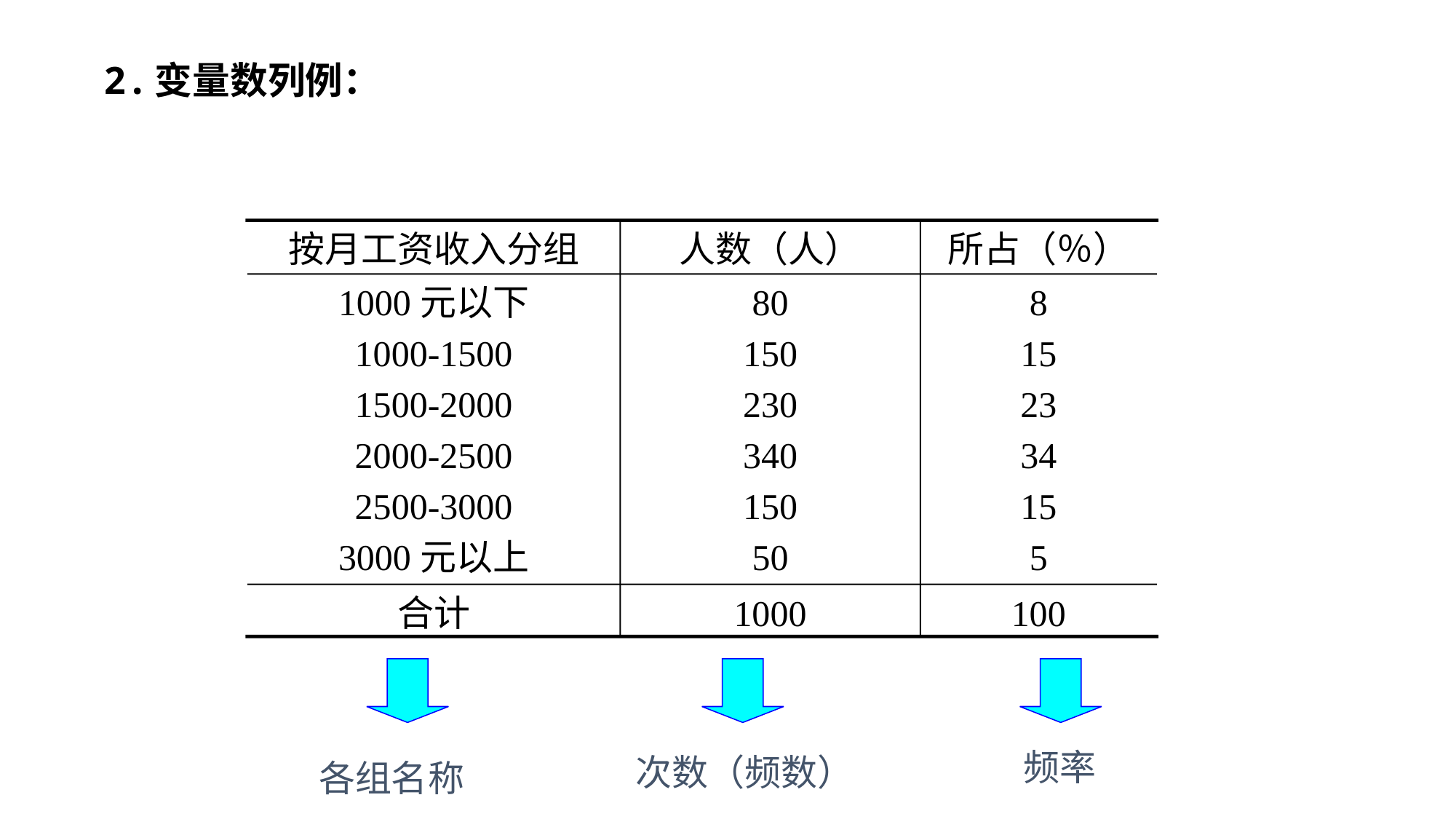

# 2.变量数列例：
按月工资收入分组

人数（人）

所占（％）

1000元以下
1000-1500
1500-2000
2000-2500
2500-3000
3000元以上

80
150
230
340
150
50
8
15
23
34
15
5

合计

1000
100

频率
次数（频数）
各组名称